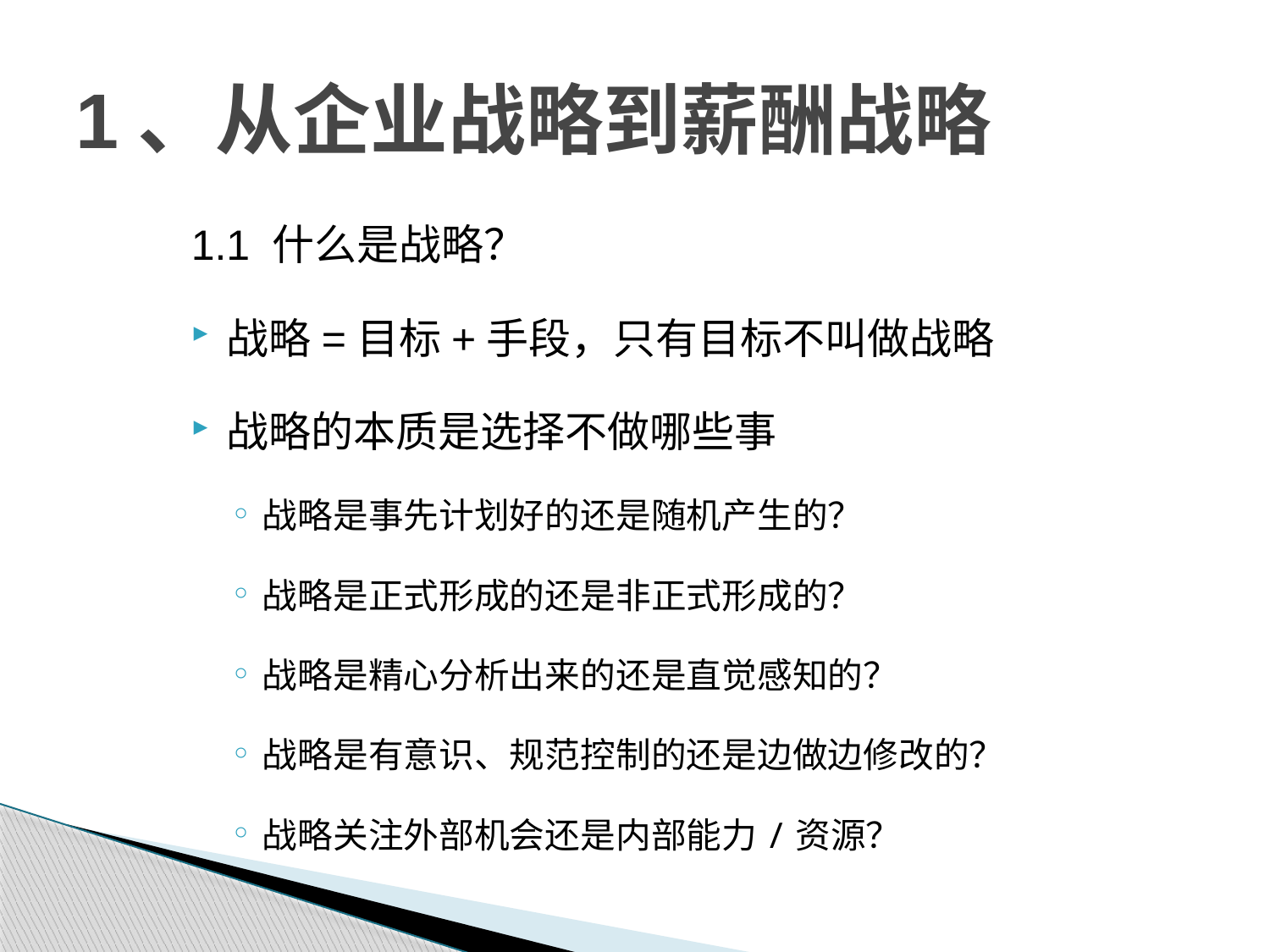

# 1、从企业战略到薪酬战略
1.1 什么是战略？
战略=目标+手段，只有目标不叫做战略
战略的本质是选择不做哪些事
战略是事先计划好的还是随机产生的？
战略是正式形成的还是非正式形成的？
战略是精心分析出来的还是直觉感知的？
战略是有意识、规范控制的还是边做边修改的？
战略关注外部机会还是内部能力/资源？